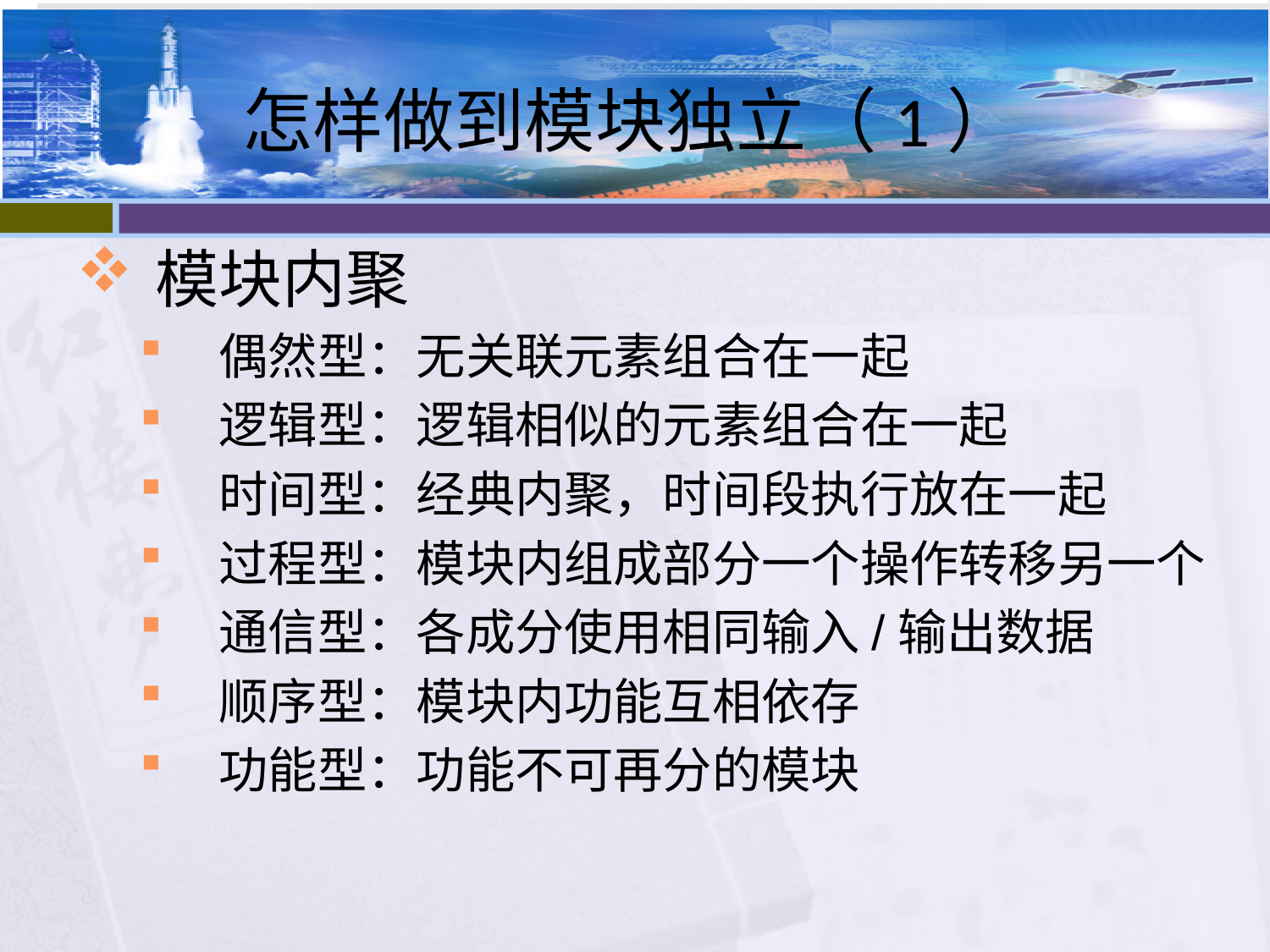

# 怎样做到模块独立（1）

模块内聚
偶然型：无关联元素组合在一起
逻辑型：逻辑相似的元素组合在一起
时间型：经典内聚，时间段执行放在一起
过程型：模块内组成部分一个操作转移另一个
通信型：各成分使用相同输入/输出数据
顺序型：模块内功能互相依存
功能型：功能不可再分的模块